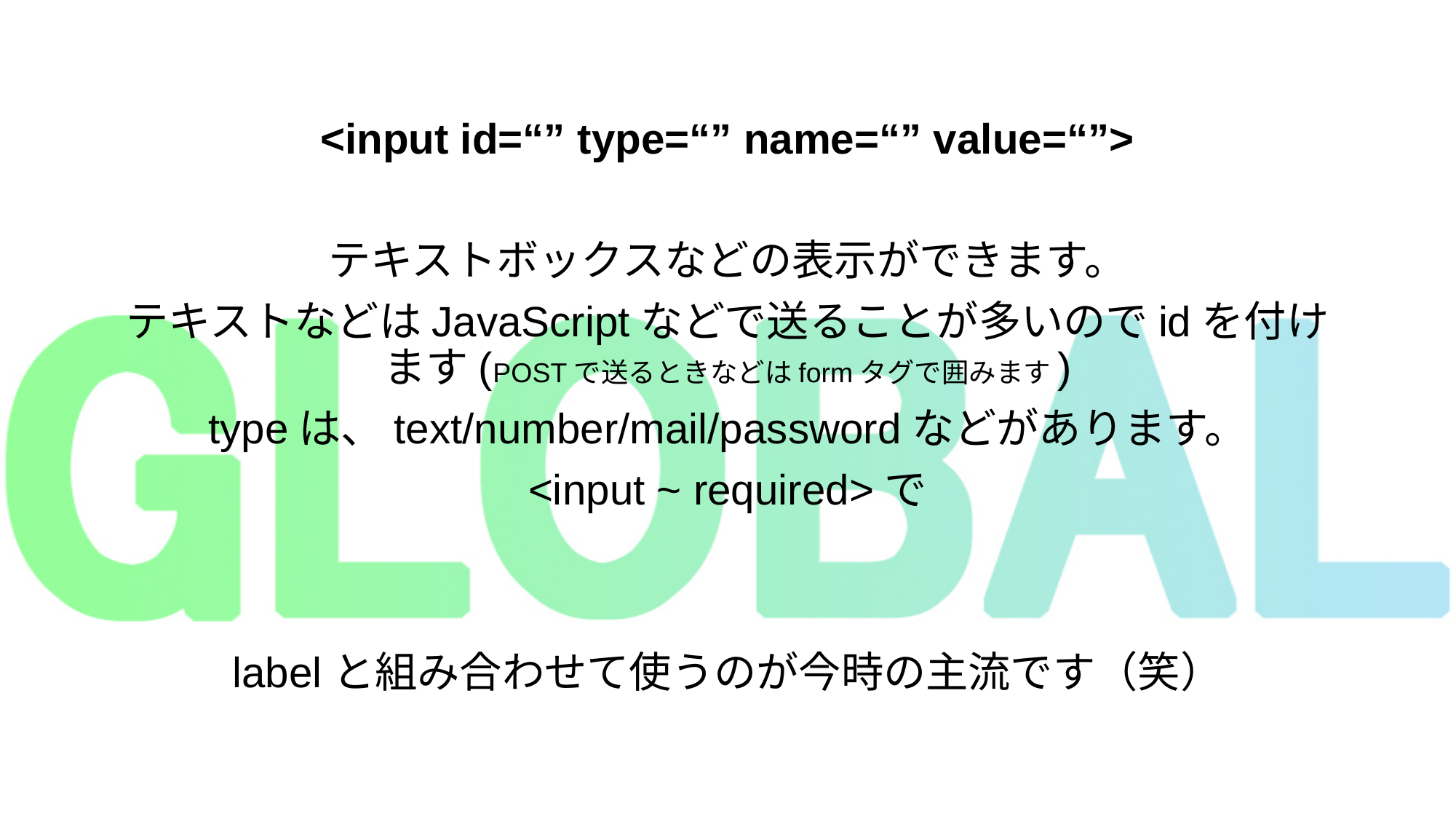

<input id=“” type=“” name=“” value=“”>

テキストボックスなどの表示ができます。
テキストなどはJavaScriptなどで送ることが多いのでidを付けます(POSTで送るときなどはformタグで囲みます)
typeは、text/number/mail/passwordなどがあります。
<input ~ required>で

labelと組み合わせて使うのが今時の主流です（笑）